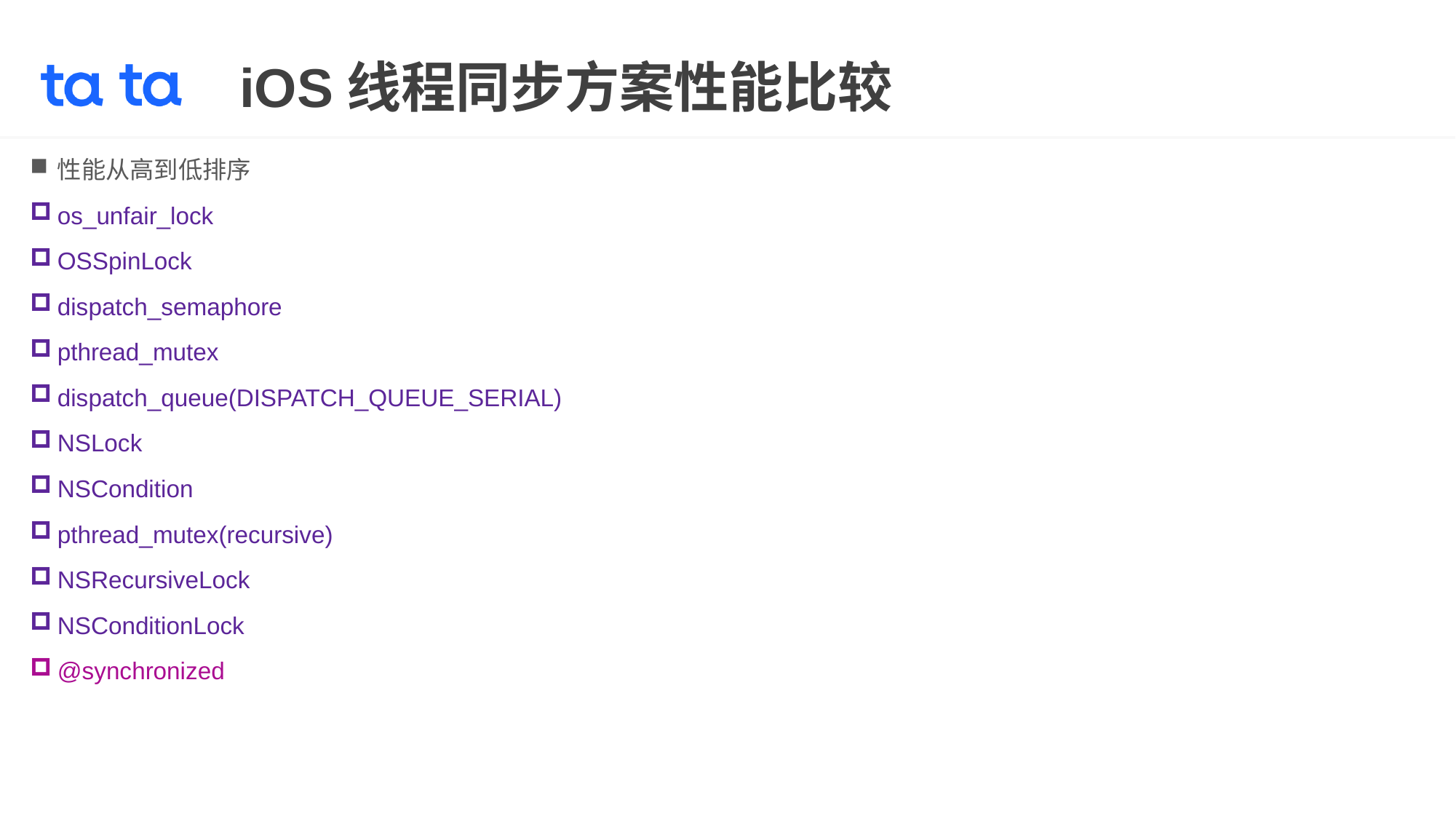

# iOS线程同步方案性能比较
性能从高到低排序
os_unfair_lock
OSSpinLock
dispatch_semaphore
pthread_mutex
dispatch_queue(DISPATCH_QUEUE_SERIAL)
NSLock
NSCondition
pthread_mutex(recursive)
NSRecursiveLock
NSConditionLock
@synchronized